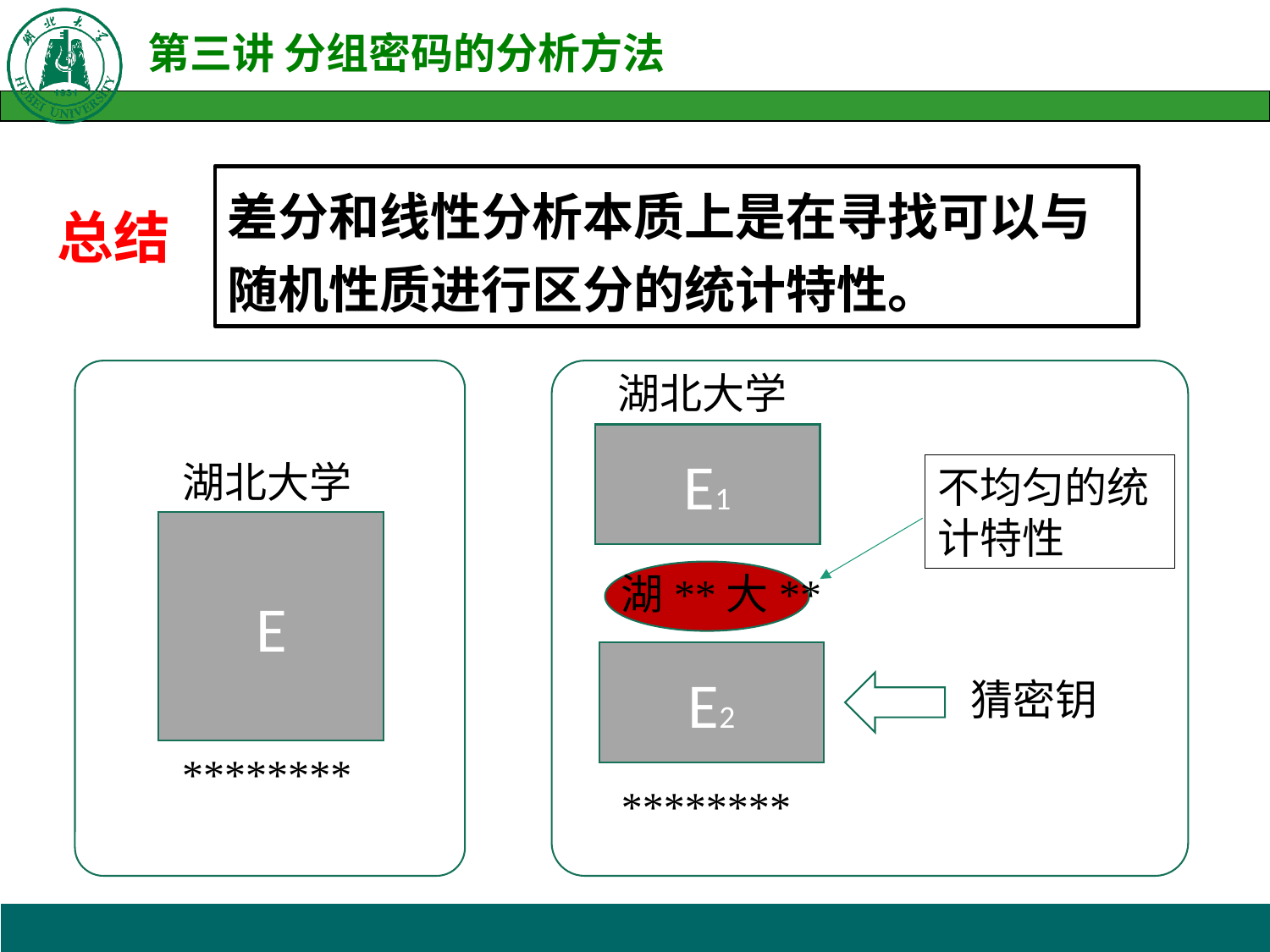

差分和线性分析本质上是在寻找可以与随机性质进行区分的统计特性。
总结

湖北大学
E1
湖北大学
不均匀的统计特性
E

湖**大**
E2

猜密钥
********
********